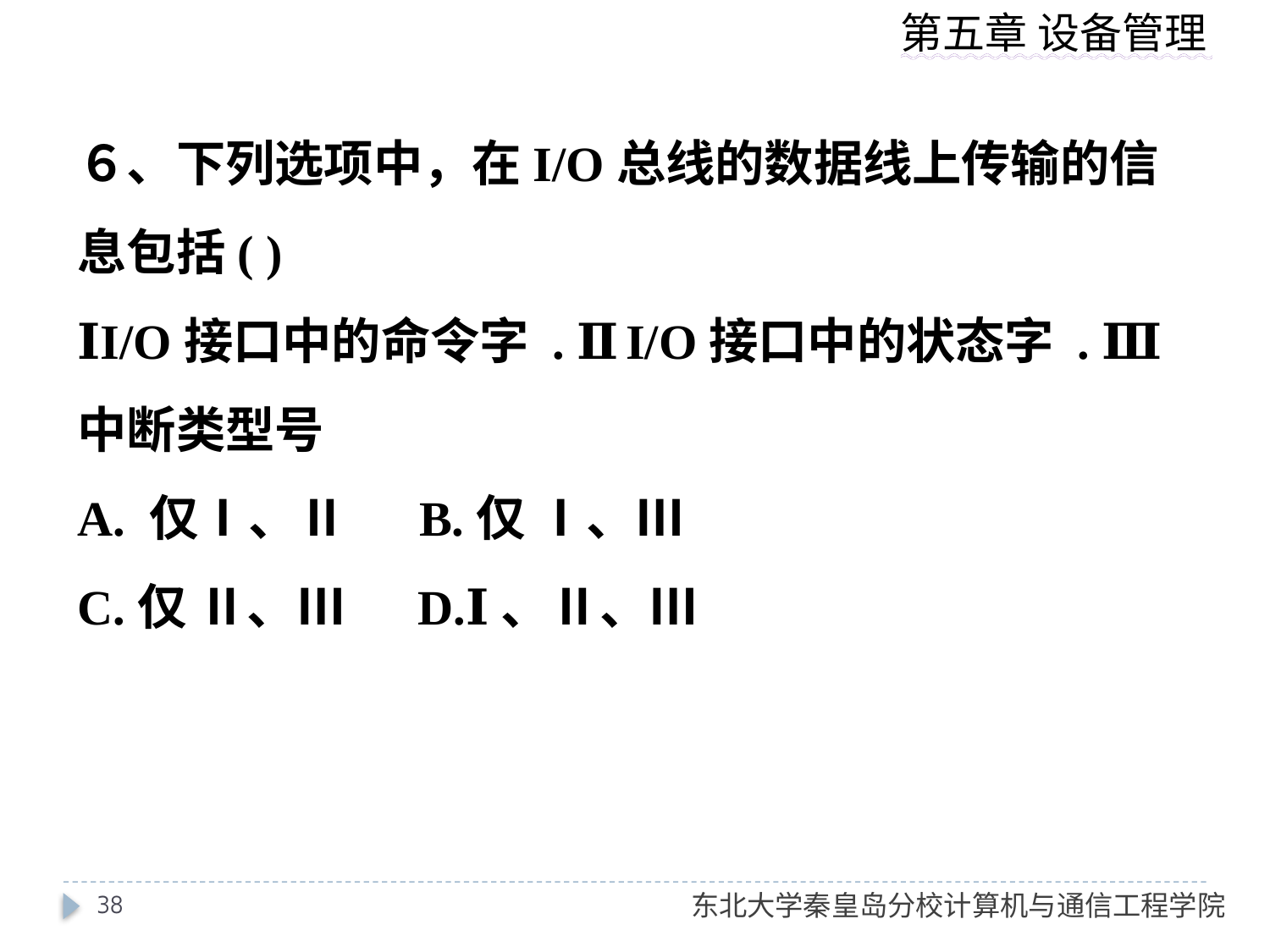

６、下列选项中，在I/O总线的数据线上传输的信息包括( )
ⅠI/O接口中的命令字 . ⅡI/O接口中的状态字 . Ⅲ中断类型号
A. 仅Ⅰ、Ⅱ 　B.仅 Ⅰ、Ⅲ
C.仅 Ⅱ、Ⅲ 　D.Ⅰ、Ⅱ、Ⅲ
38